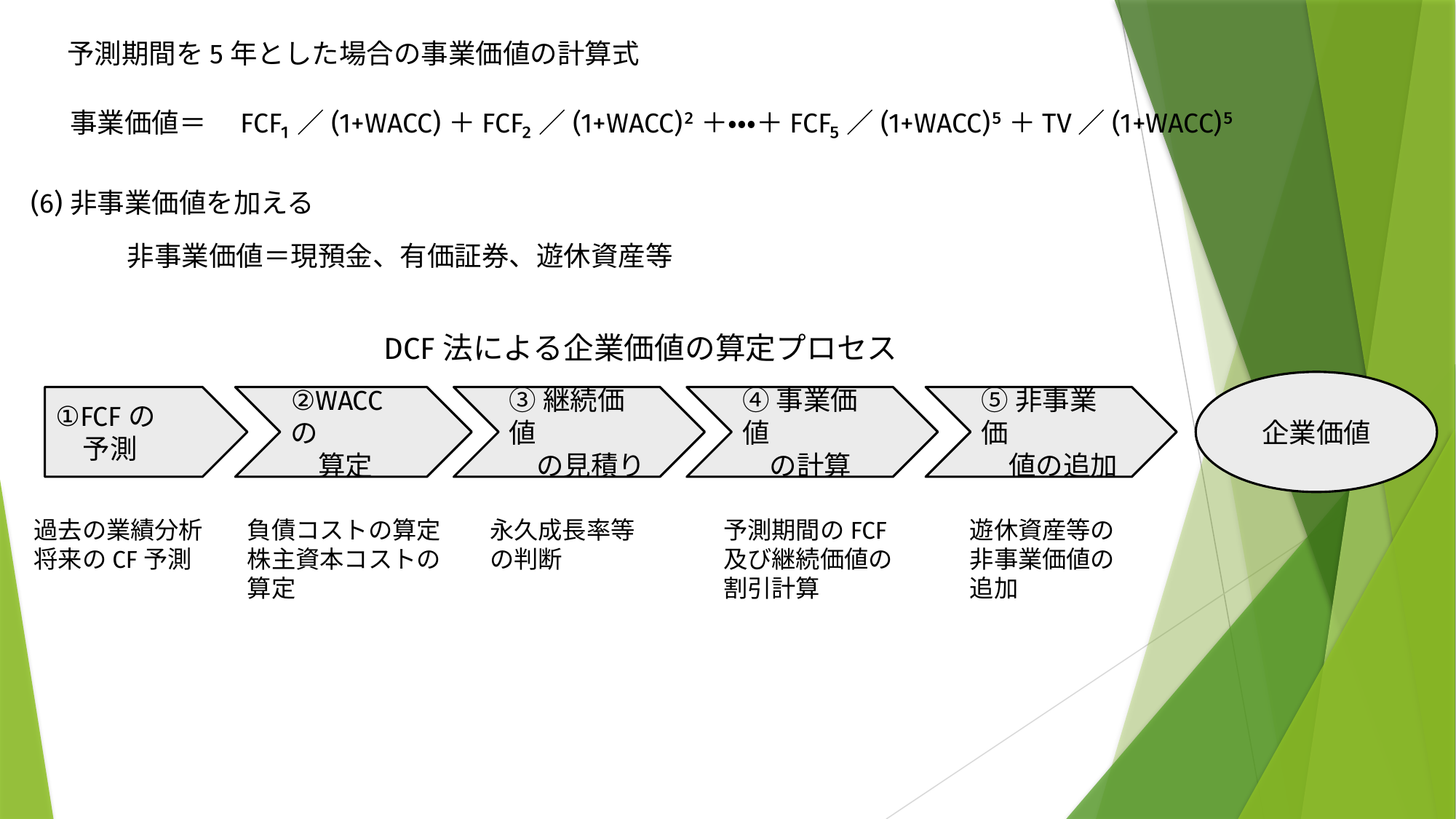

予測期間を5年とした場合の事業価値の計算式
事業価値＝　FCF₁／(1+WACC)＋FCF₂／(1+WACC)²＋・・・＋FCF₅／(1+WACC)⁵＋TV／(1+WACC)⁵
(6)非事業価値を加える
非事業価値＝現預金、有価証券、遊休資産等
DCF法による企業価値の算定プロセス
企業価値
①FCFの
　予測
②WACCの
　算定
③継続価値
　の見積り
④事業価値
　の計算
⑤非事業価
　値の追加
永久成長率等
の判断
予測期間のFCF
及び継続価値の
割引計算
遊休資産等の
非事業価値の
追加
過去の業績分析
将来のCF予測
負債コストの算定
株主資本コストの
算定